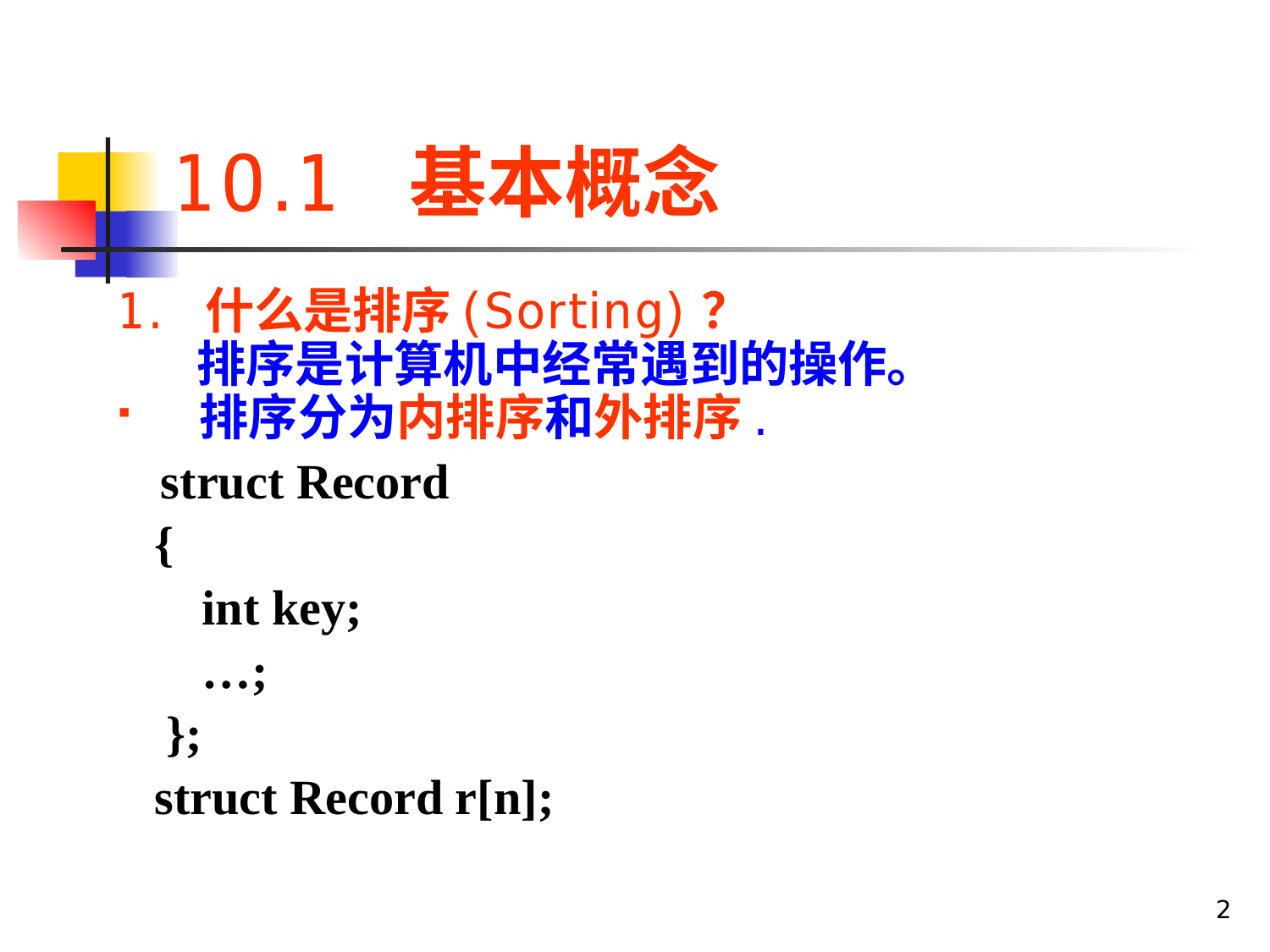

# 10.1  基本概念
1.  什么是排序(Sorting)？
      排序是计算机中经常遇到的操作。
  排序分为内排序和外排序.
   struct Record
   {
	   int key;
	   …;
    };
   struct Record r[n];
2